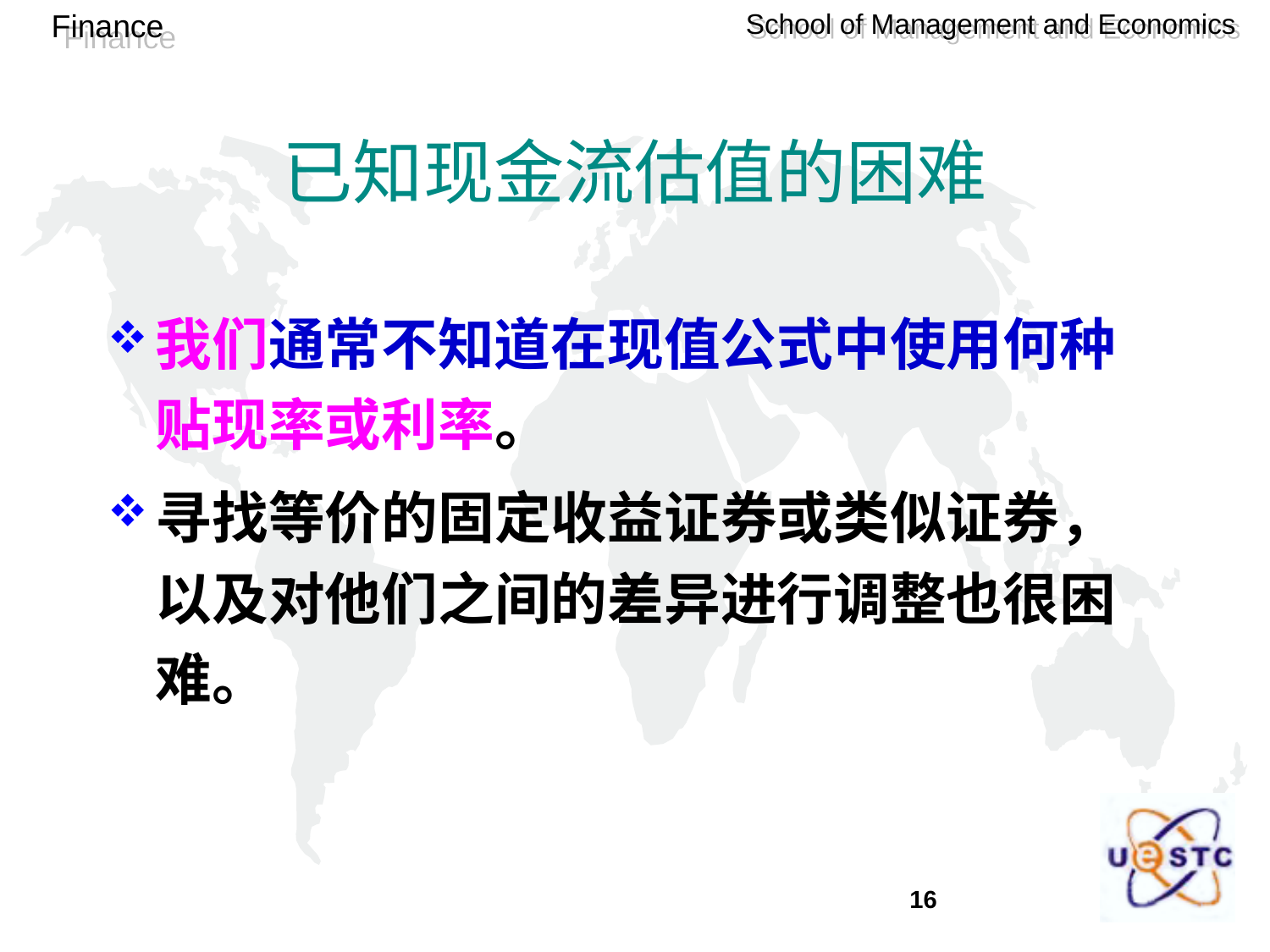

# 已知现金流估值的困难
我们通常不知道在现值公式中使用何种贴现率或利率。
寻找等价的固定收益证券或类似证券，以及对他们之间的差异进行调整也很困难。